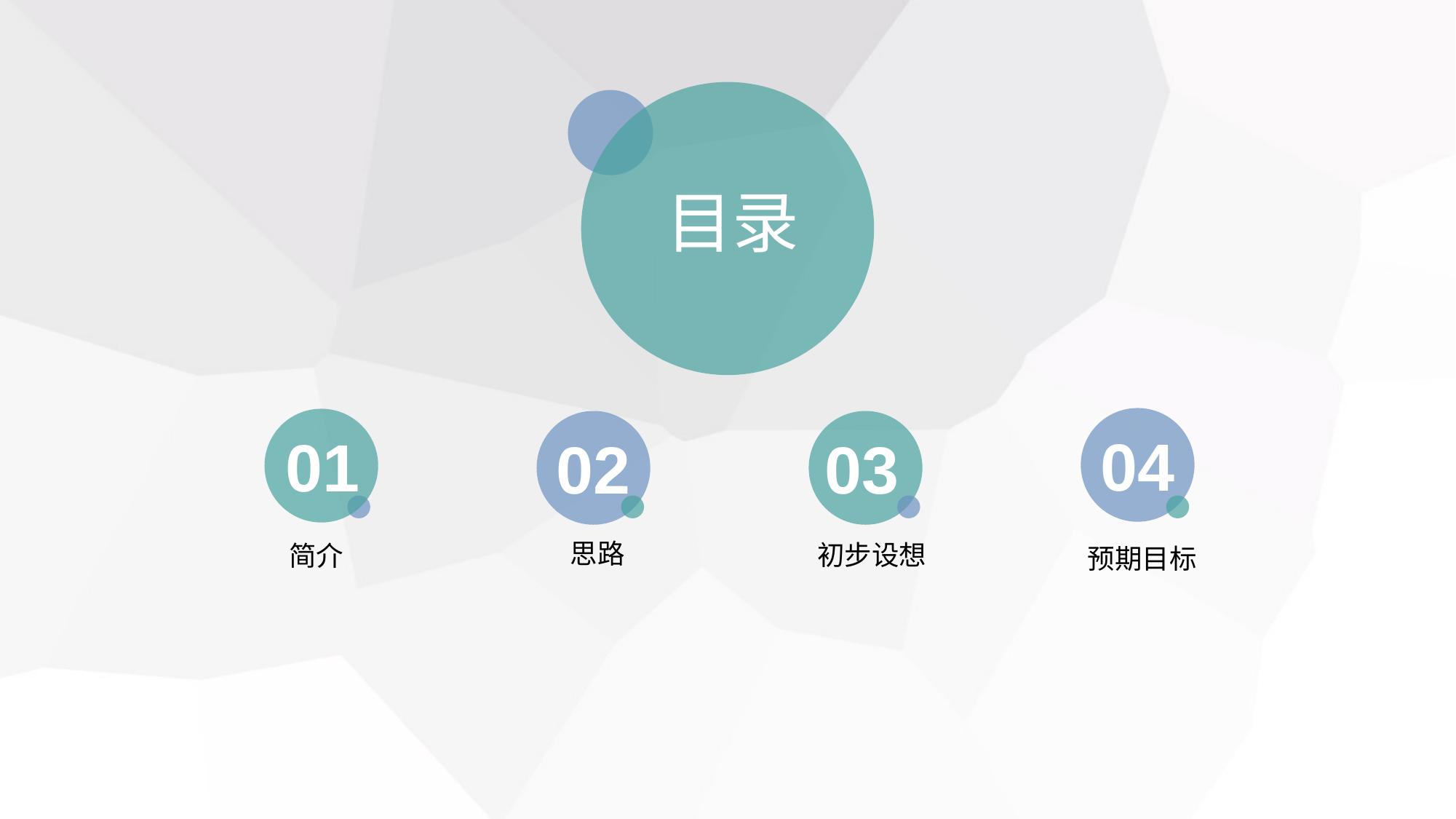

目录

04
01
02
03

思路
初步设想
简介
预期目标